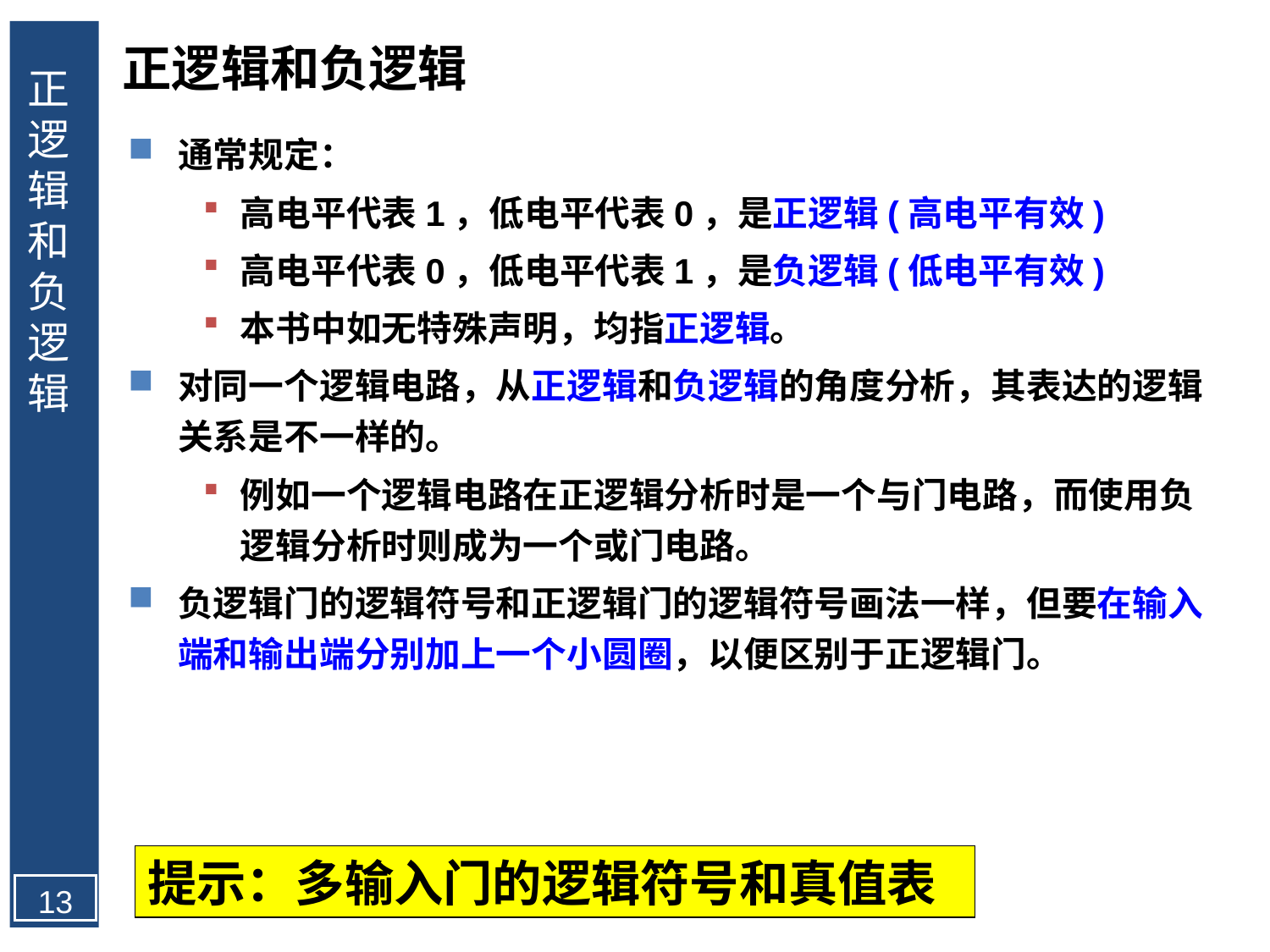

正逻辑和负逻辑
正逻辑和负逻辑
通常规定：
高电平代表1，低电平代表0，是正逻辑(高电平有效)
高电平代表0，低电平代表1，是负逻辑(低电平有效)
本书中如无特殊声明，均指正逻辑。
对同一个逻辑电路，从正逻辑和负逻辑的角度分析，其表达的逻辑关系是不一样的。
例如一个逻辑电路在正逻辑分析时是一个与门电路，而使用负逻辑分析时则成为一个或门电路。
负逻辑门的逻辑符号和正逻辑门的逻辑符号画法一样，但要在输入端和输出端分别加上一个小圆圈，以便区别于正逻辑门。
提示：多输入门的逻辑符号和真值表
13